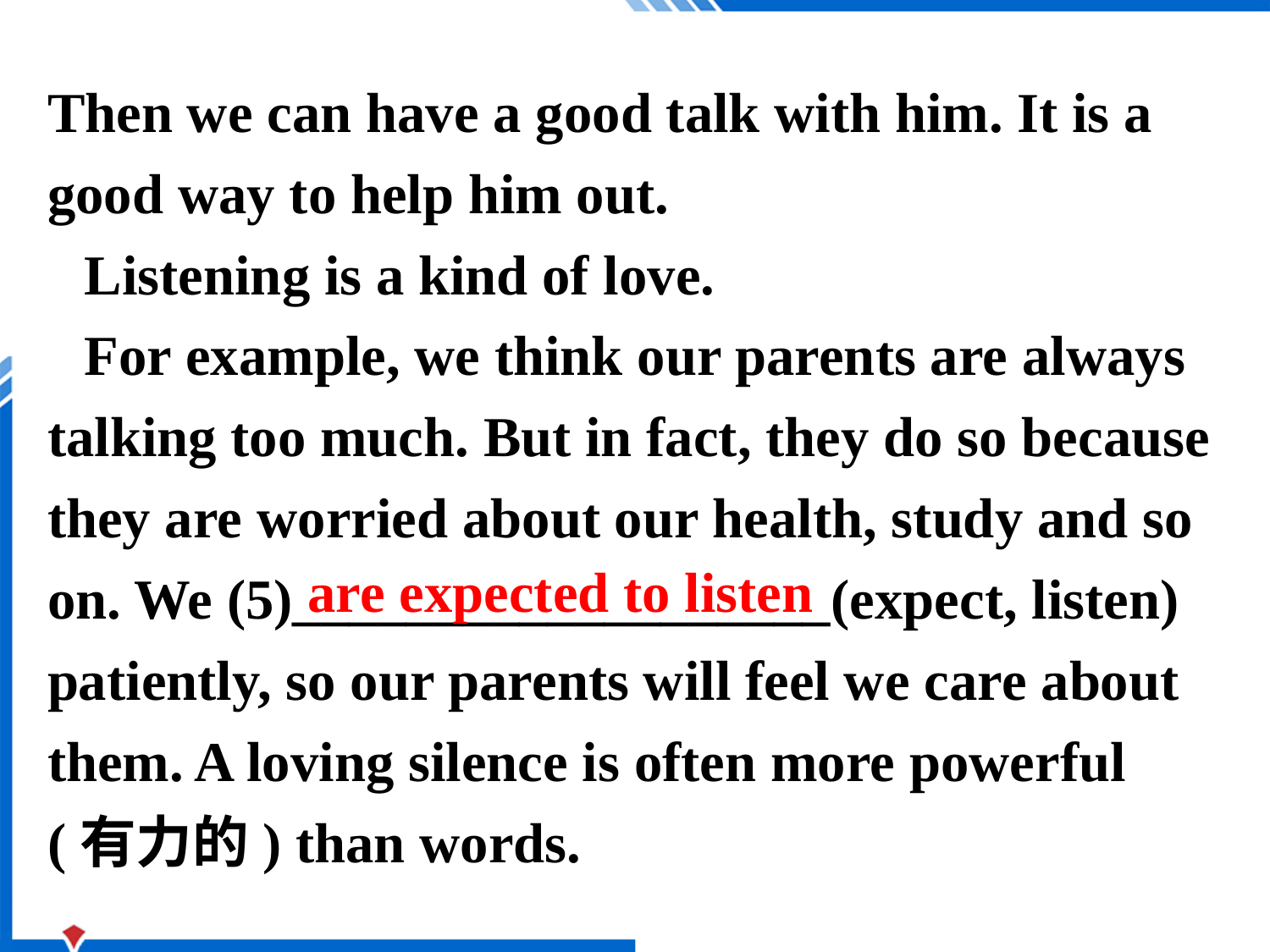

Then we can have a good talk with him. It is a good way to help him out.
Listening is a kind of love.
For example, we think our parents are always talking too much. But in fact, they do so because they are worried about our health, study and so on. We (5)___________________(expect, listen) patiently, so our parents will feel we care about them. A loving silence is often more powerful (有力的) than words.
are expected to listen